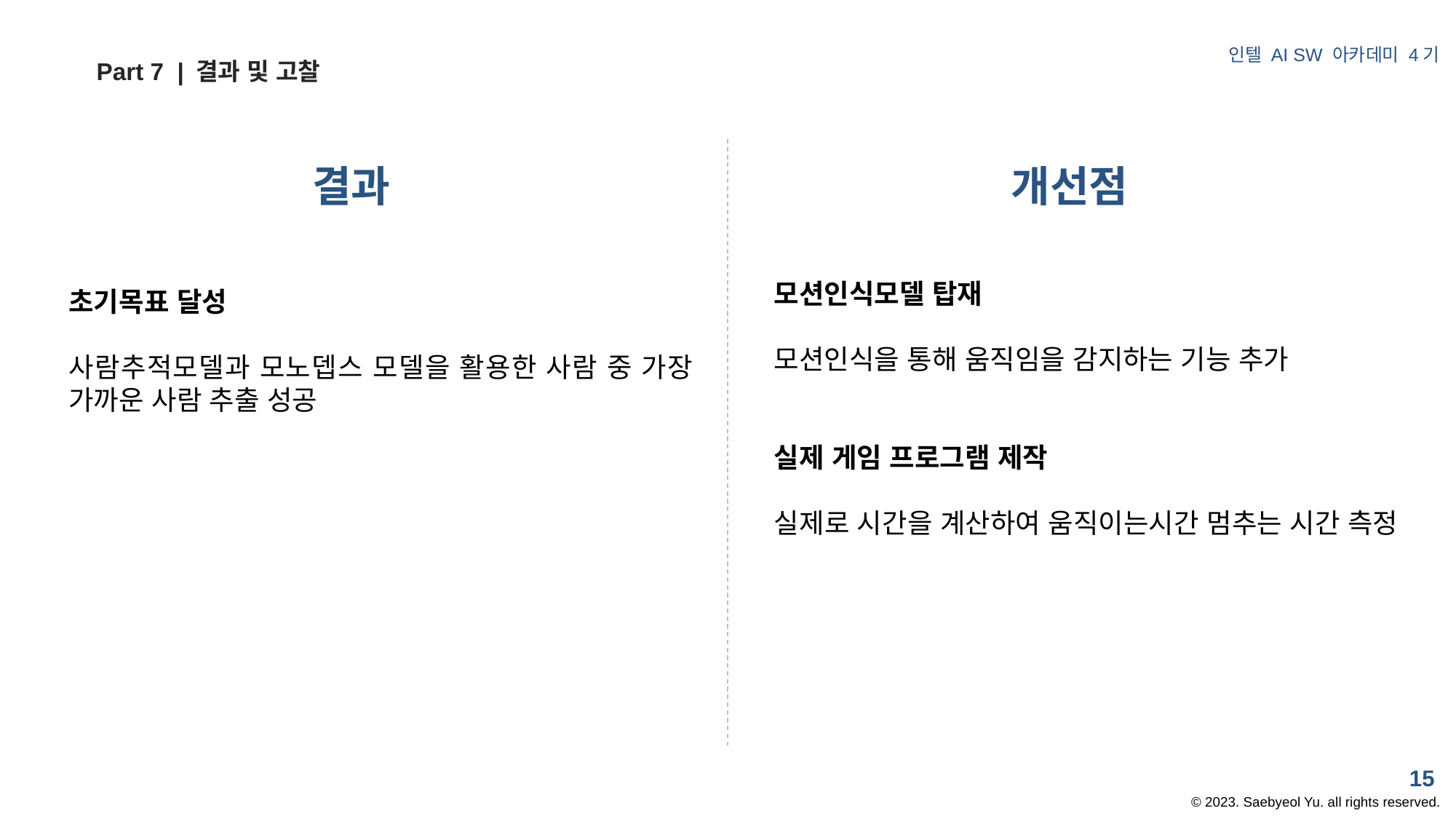

인텔 AI SW 아카데미 4기
Part 7  |
결과 및 고찰
결과
개선점
모션인식모델 탑재

모션인식을 통해 움직임을 감지하는 기능 추가

실제 게임 프로그램 제작

실제로 시간을 계산하여 움직이는시간 멈추는 시간 측정
초기목표 달성

사람추적모델과 모노뎁스 모델을 활용한 사람 중 가장 가까운 사람 추출 성공

15